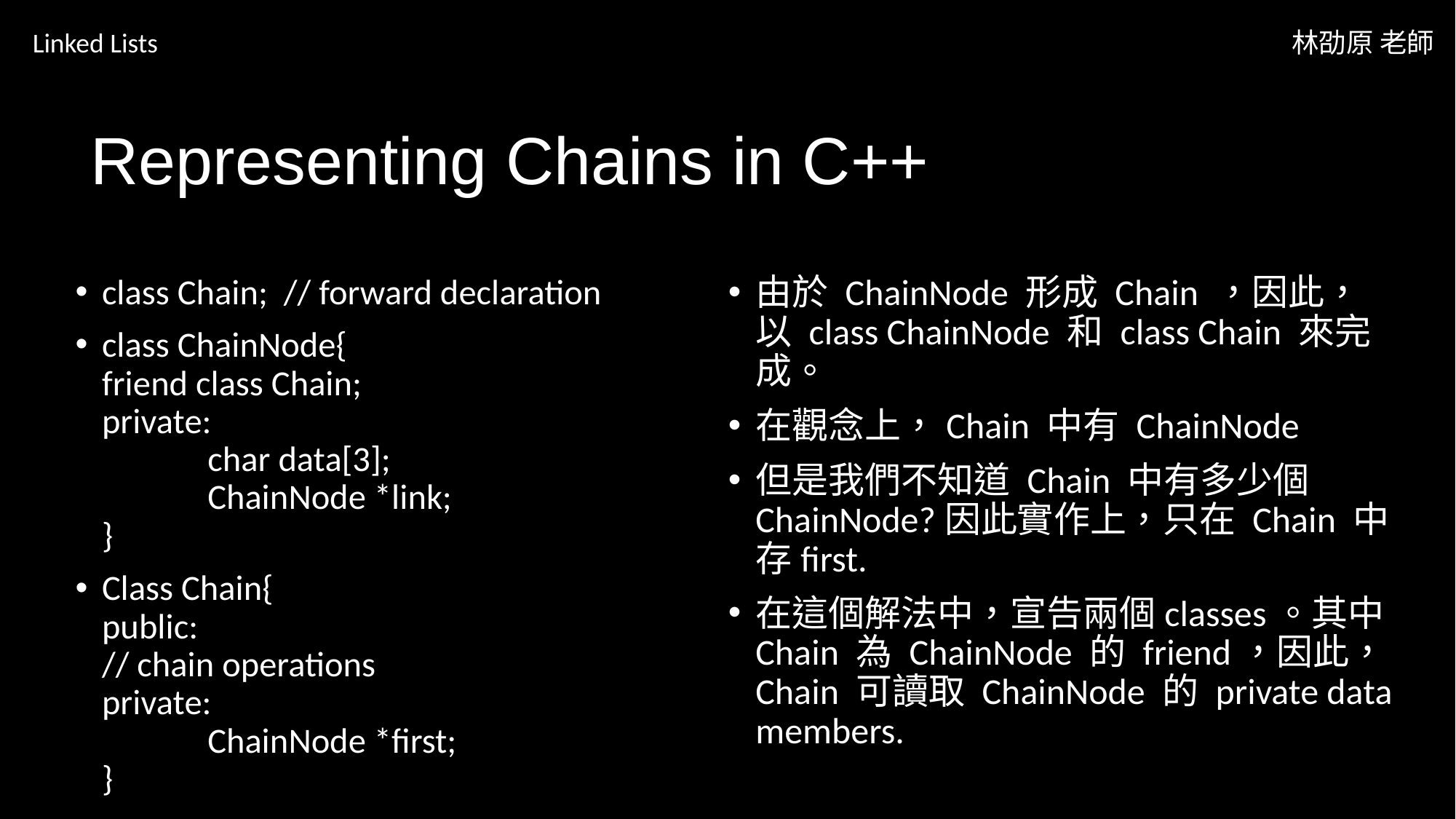

Linked Lists
林劭原 老師
# Representing Chains in C++
class Chain;  // forward declaration
class ChainNode{
friend class Chain;
private:
	char data[3];
	ChainNode *link;
}
Class Chain{
public:
// chain operations
private:
	ChainNode *first;
}
由於 ChainNode 形成 Chain ，因此，以 class ChainNode 和 class Chain 來完成。
在觀念上，Chain 中有 ChainNode
但是我們不知道 Chain 中有多少個 ChainNode?因此實作上，只在 Chain 中存first.
在這個解法中，宣告兩個classes。其中 Chain 為 ChainNode 的 friend，因此，Chain 可讀取 ChainNode 的 private data members.